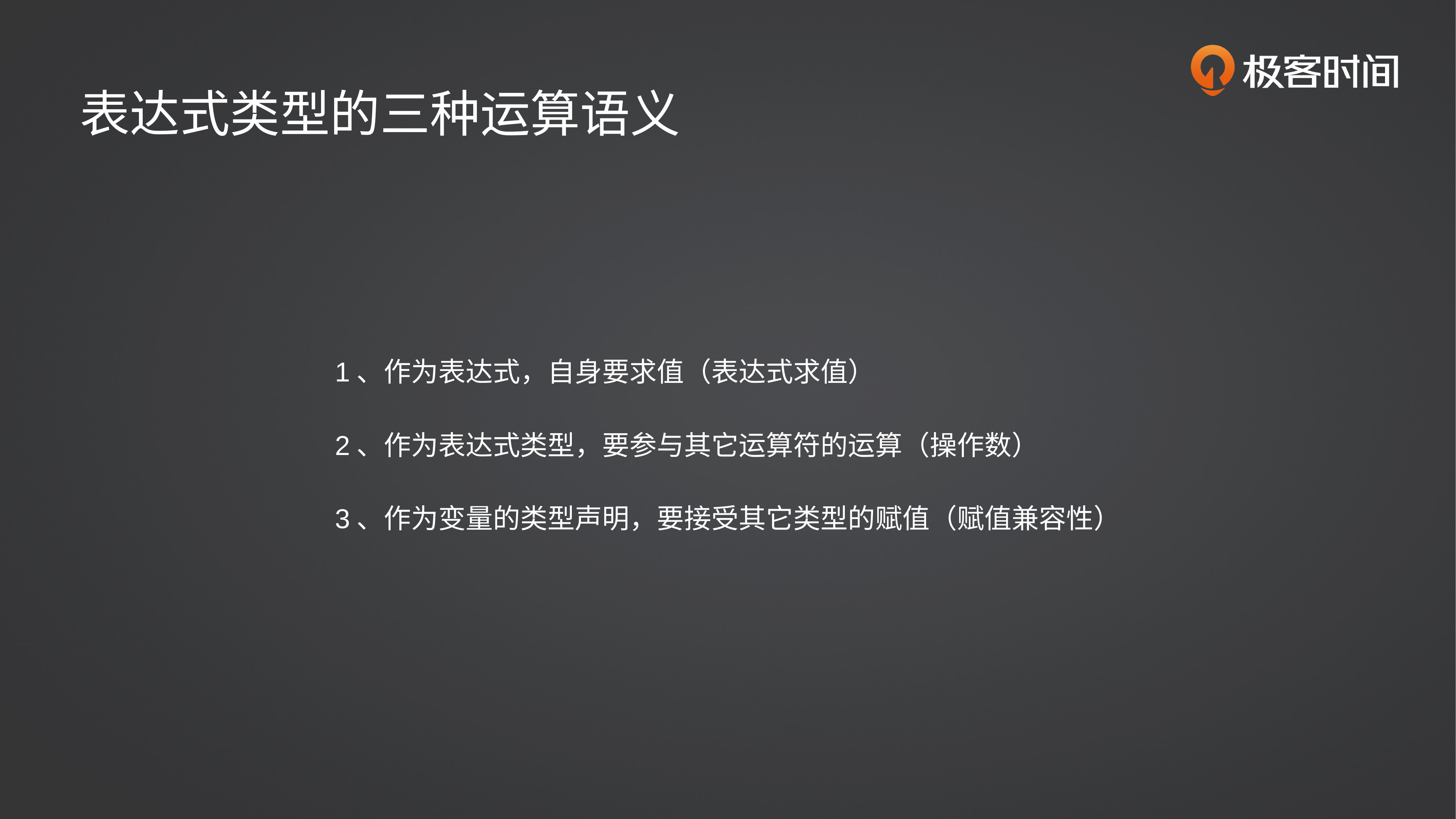

表达式类型的三种运算语义
1、作为表达式，自身要求值（表达式求值）
2、作为表达式类型，要参与其它运算符的运算（操作数）
3、作为变量的类型声明，要接受其它类型的赋值（赋值兼容性）